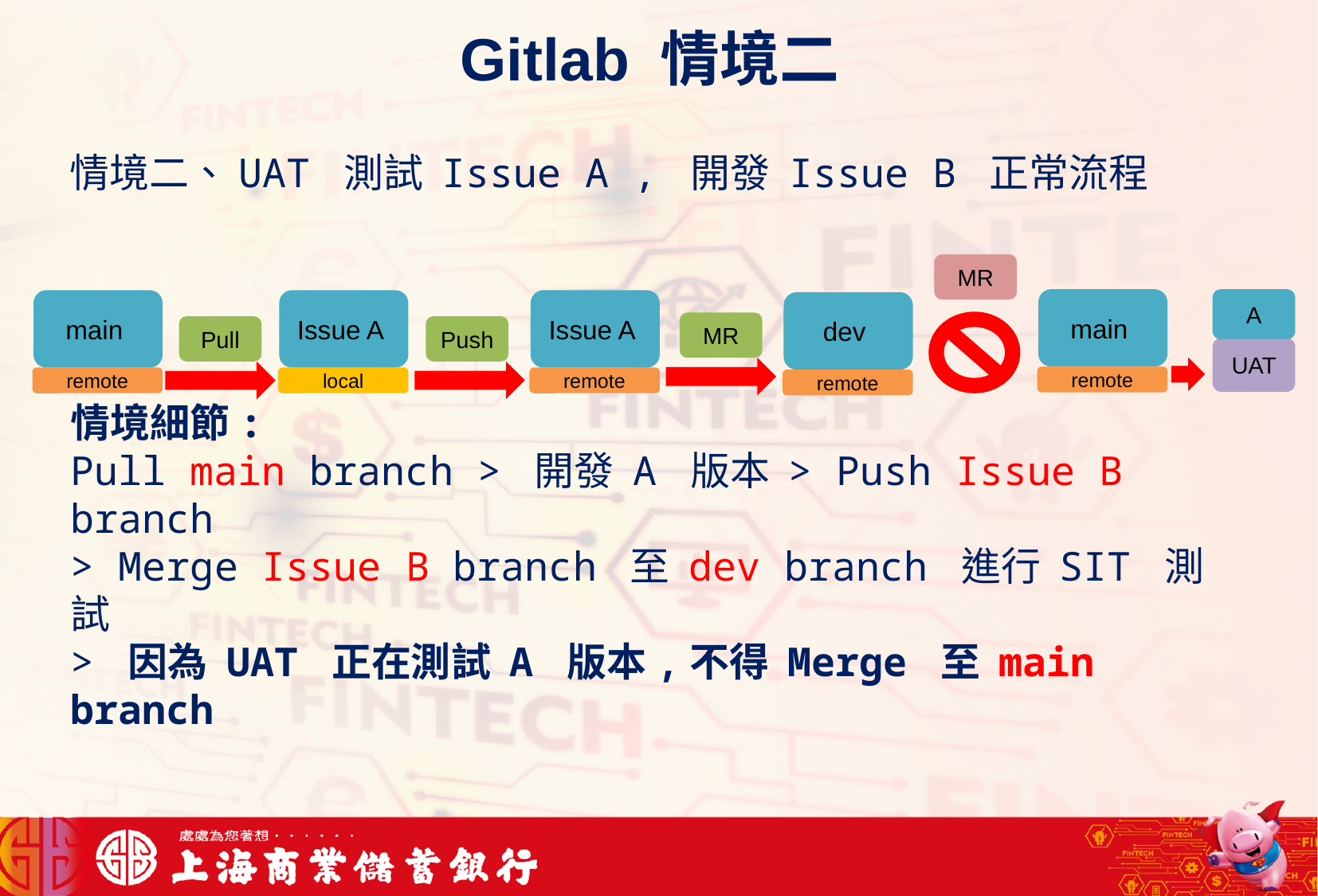

Gitlab 情境二
情境二、UAT 測試 Issue A , 開發 Issue B 正常流程
MR
main
A
main
Issue A
Issue A
dev

MR
Pull
Push
UAT

remote
remote
local
remote
remote

情境細節:
Pull main branch > 開發 A 版本 > Push Issue B branch
> Merge Issue B branch 至 dev branch 進行 SIT 測試
> 因為 UAT 正在測試 A 版本,不得 Merge 至 main branch